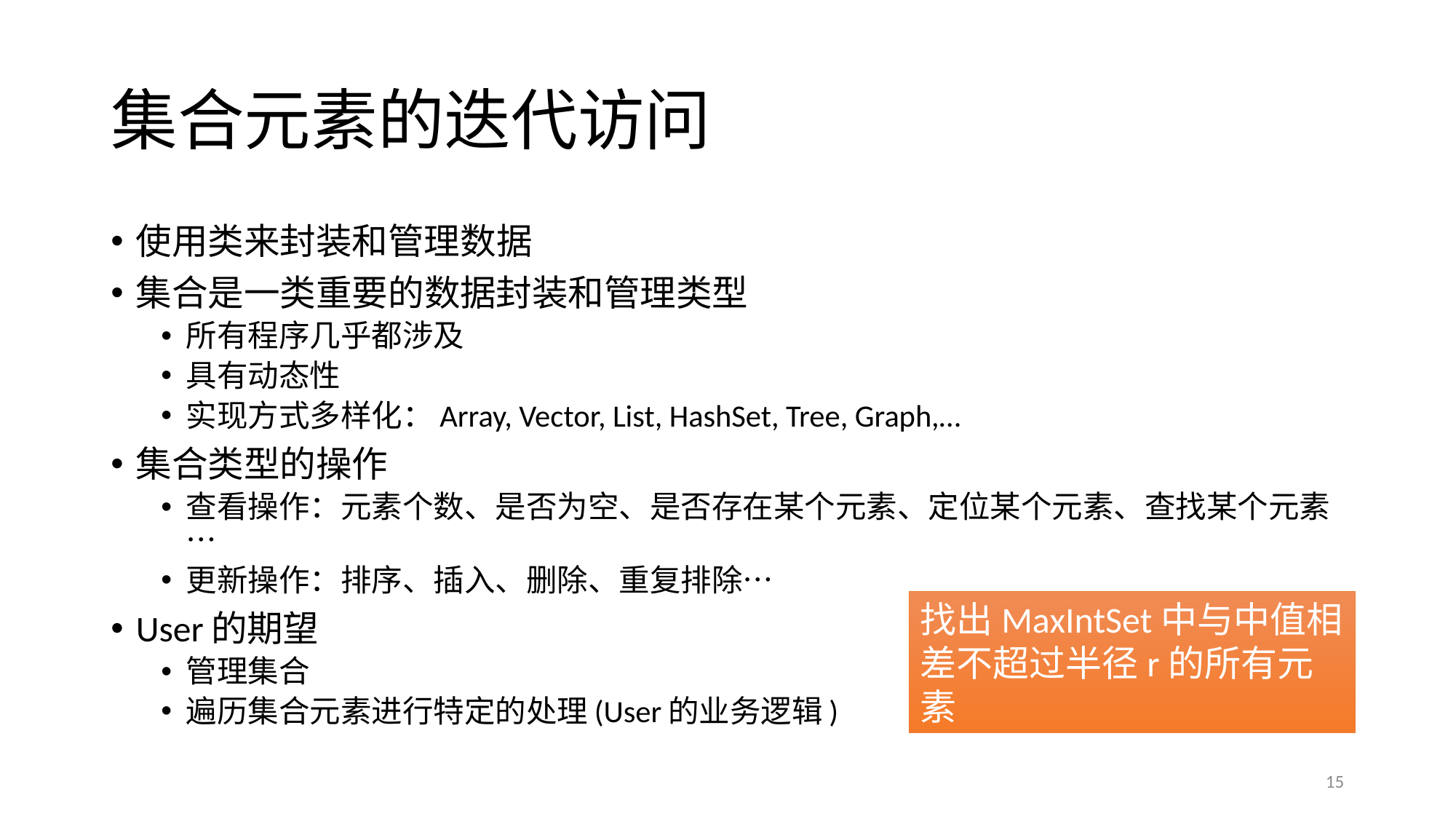

# 集合元素的迭代访问
使用类来封装和管理数据
集合是一类重要的数据封装和管理类型
所有程序几乎都涉及
具有动态性
实现方式多样化：Array, Vector, List, HashSet, Tree, Graph,…
集合类型的操作
查看操作：元素个数、是否为空、是否存在某个元素、定位某个元素、查找某个元素…
更新操作：排序、插入、删除、重复排除…
User的期望
管理集合
遍历集合元素进行特定的处理(User的业务逻辑)
找出MaxIntSet中与中值相差不超过半径r的所有元素
15